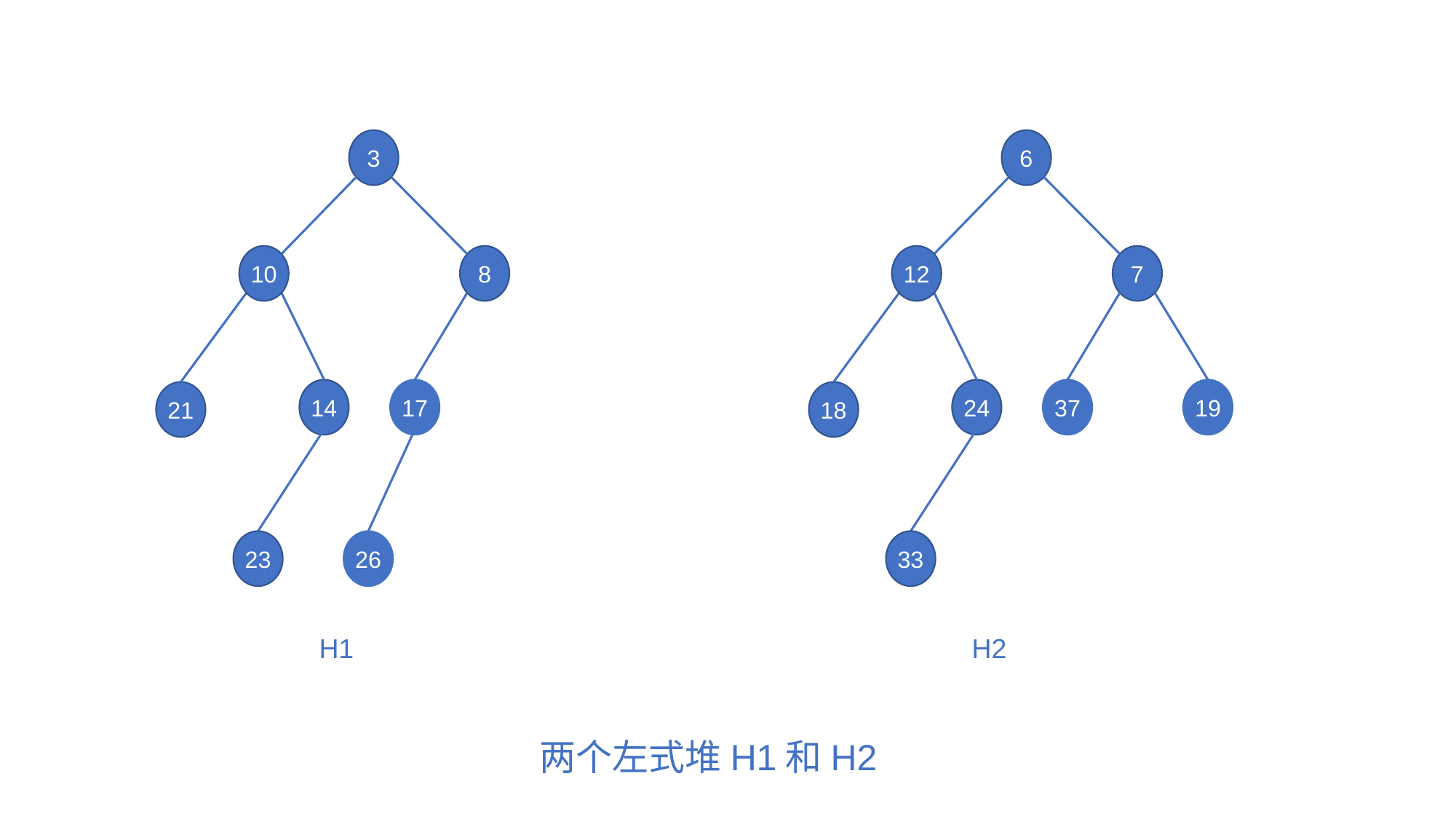

3
6
8
7
10
12
19
14
17
24
37
18
21
23
26
33
H1
H2
两个左式堆H1和H2